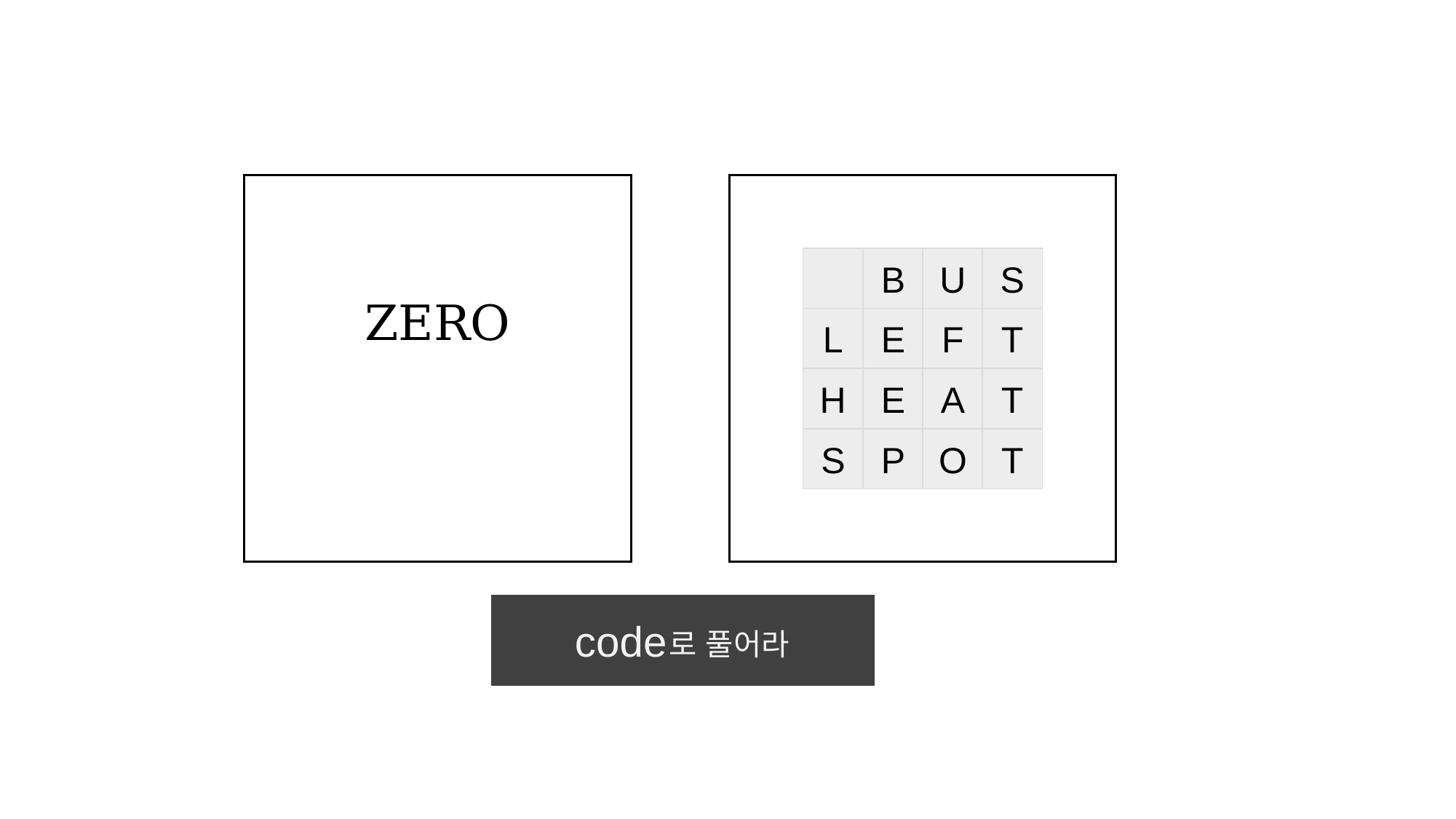

B
U
S
ZERO
L
E
F
T
H
E
A
T
S
P
O
T

code
로 풀어라